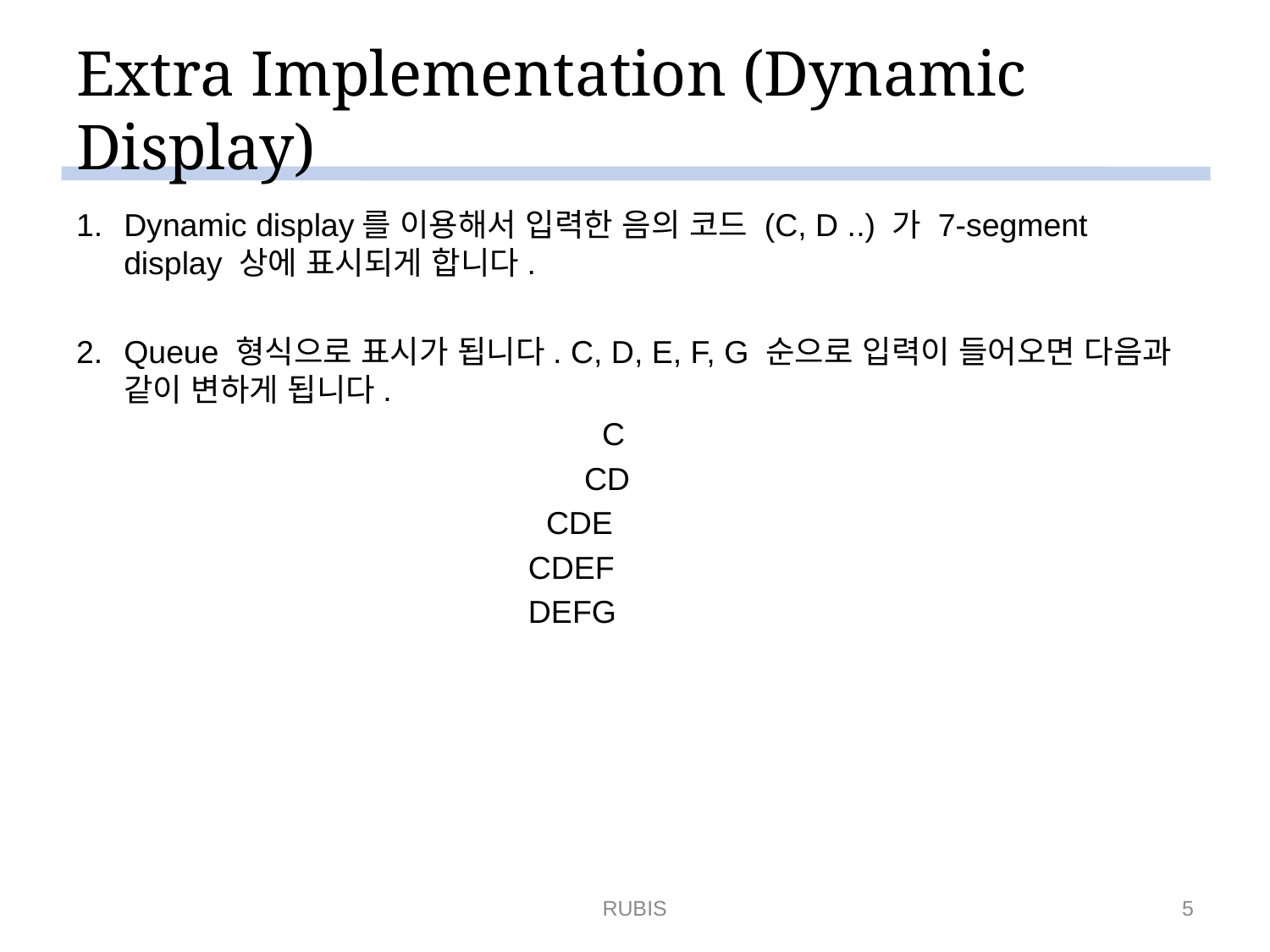

# Extra Implementation (Dynamic Display)
Dynamic display를 이용해서 입력한 음의 코드 (C, D ..) 가 7-segment display 상에 표시되게 합니다.

Queue 형식으로 표시가 됩니다. C, D, E, F, G 순으로 입력이 들어오면 다음과 같이 변하게 됩니다.
	  			  C
				CD
			          CDE
			        CDEF
			        DEFG

RUBIS
5